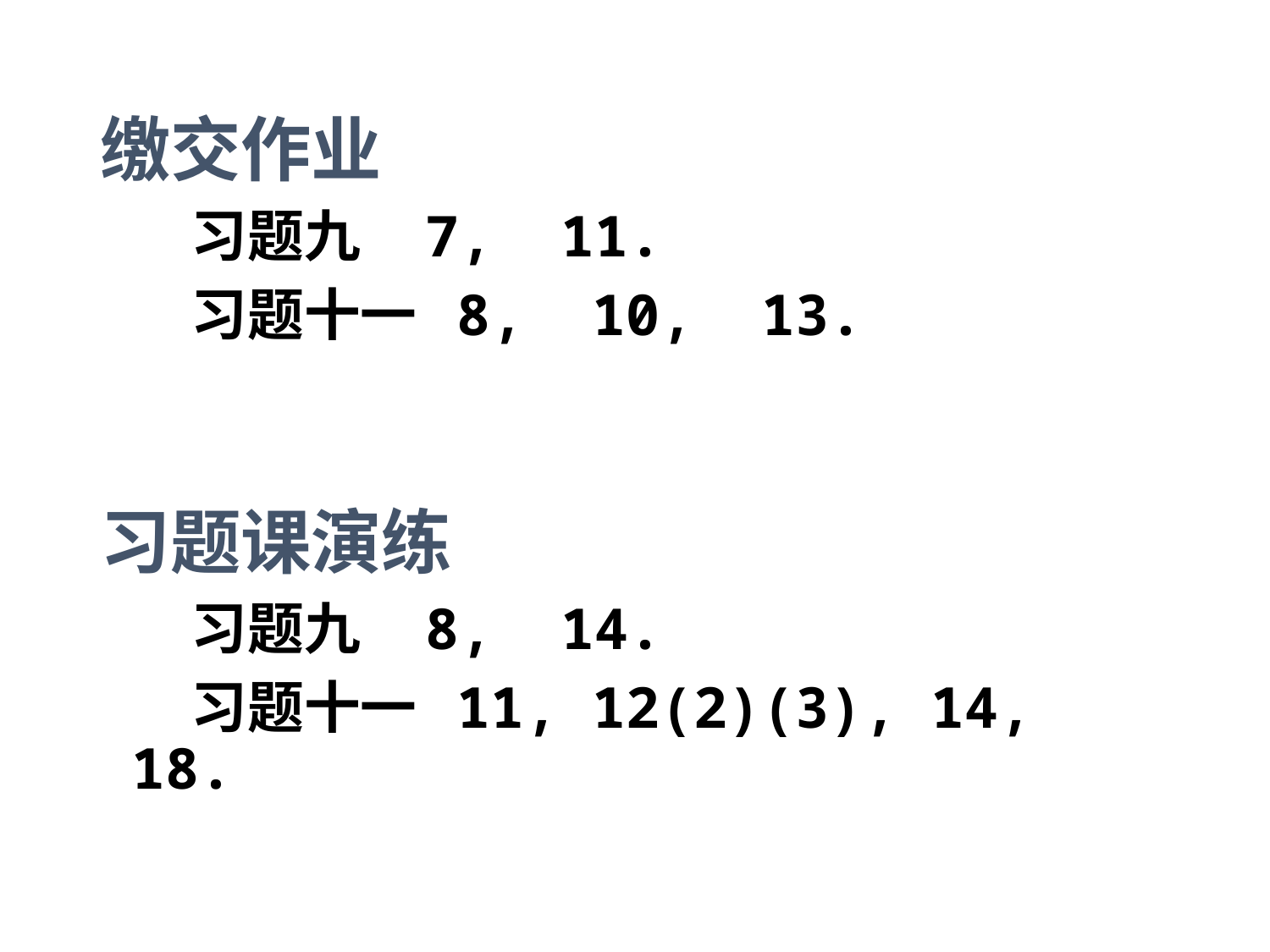

缴交作业
      习题九    7,  11.
      习题十一  8,  10,  13.

习题课演练
      习题九    8,  14.
      习题十一  11, 12(2)(3), 14,  18.